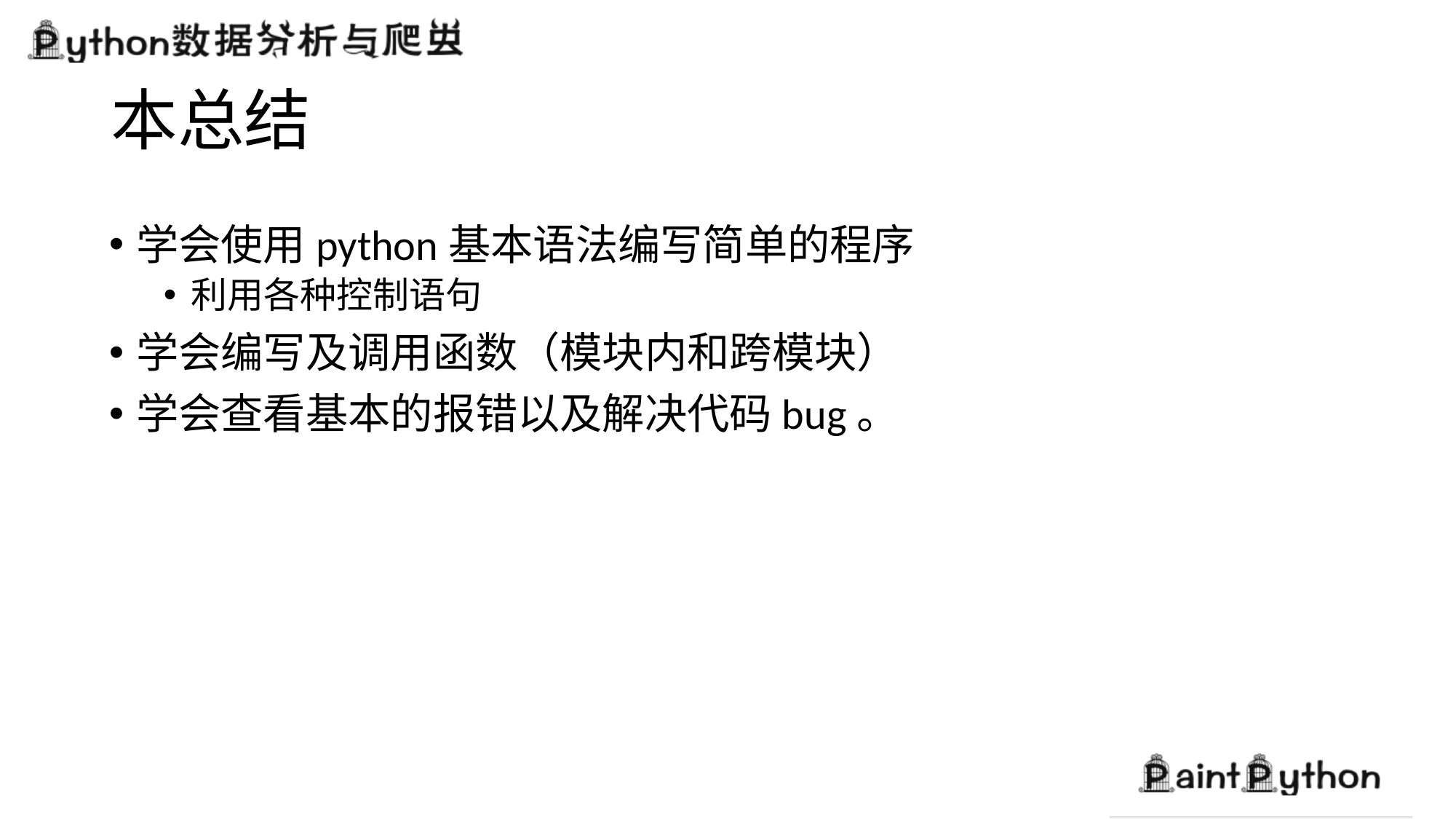

# 本总结
学会使用python基本语法编写简单的程序
利用各种控制语句
学会编写及调用函数（模块内和跨模块）
学会查看基本的报错以及解决代码bug。